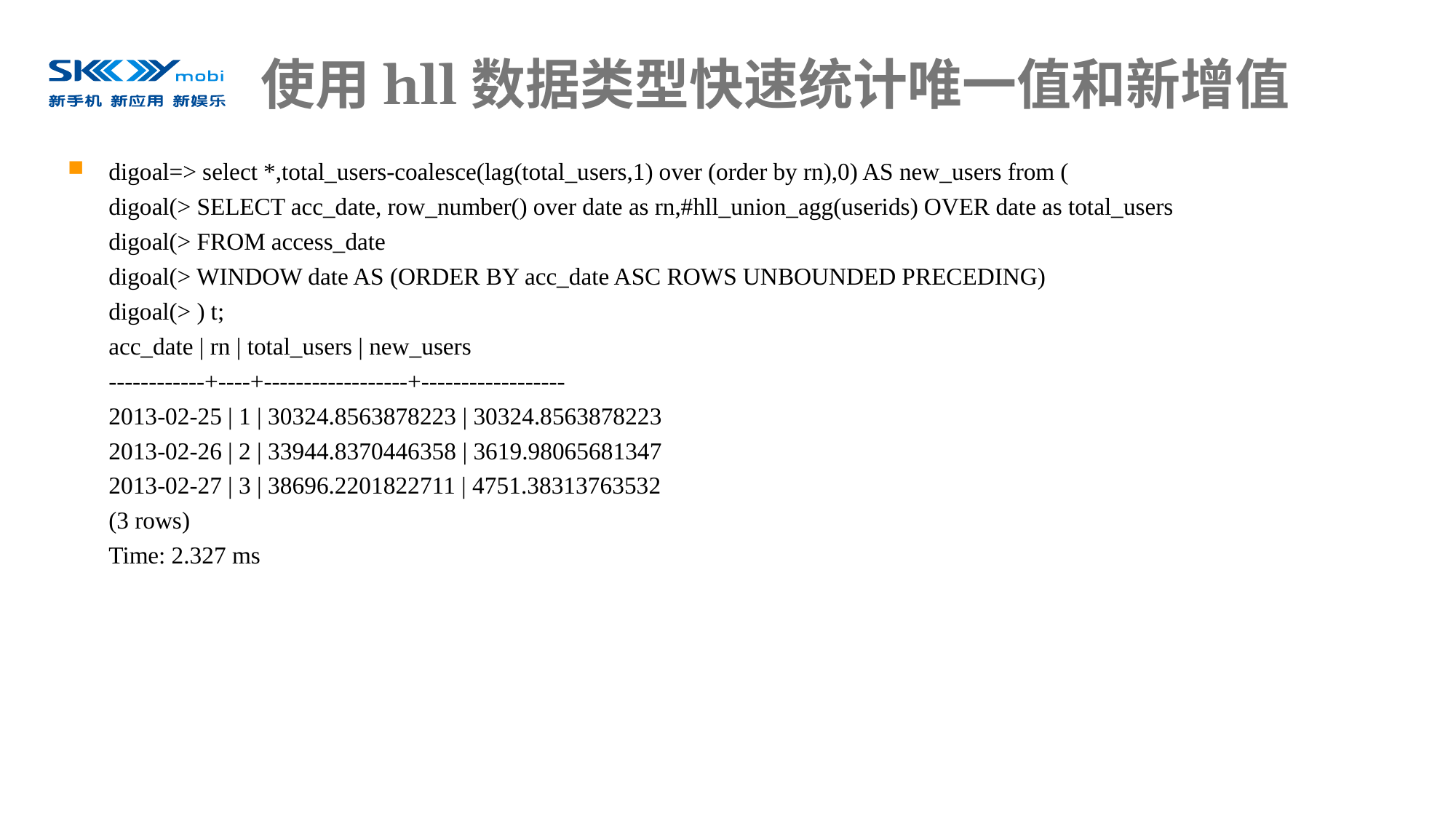

# 使用hll数据类型快速统计唯一值和新增值
digoal=> select *,total_users-coalesce(lag(total_users,1) over (order by rn),0) AS new_users from (
digoal(> SELECT acc_date, row_number() over date as rn,#hll_union_agg(userids) OVER date as total_users
digoal(> FROM access_date
digoal(> WINDOW date AS (ORDER BY acc_date ASC ROWS UNBOUNDED PRECEDING)
digoal(> ) t;
acc_date | rn | total_users | new_users
------------+----+------------------+------------------
2013-02-25 | 1 | 30324.8563878223 | 30324.8563878223
2013-02-26 | 2 | 33944.8370446358 | 3619.98065681347
2013-02-27 | 3 | 38696.2201822711 | 4751.38313763532
(3 rows)
Time: 2.327 ms